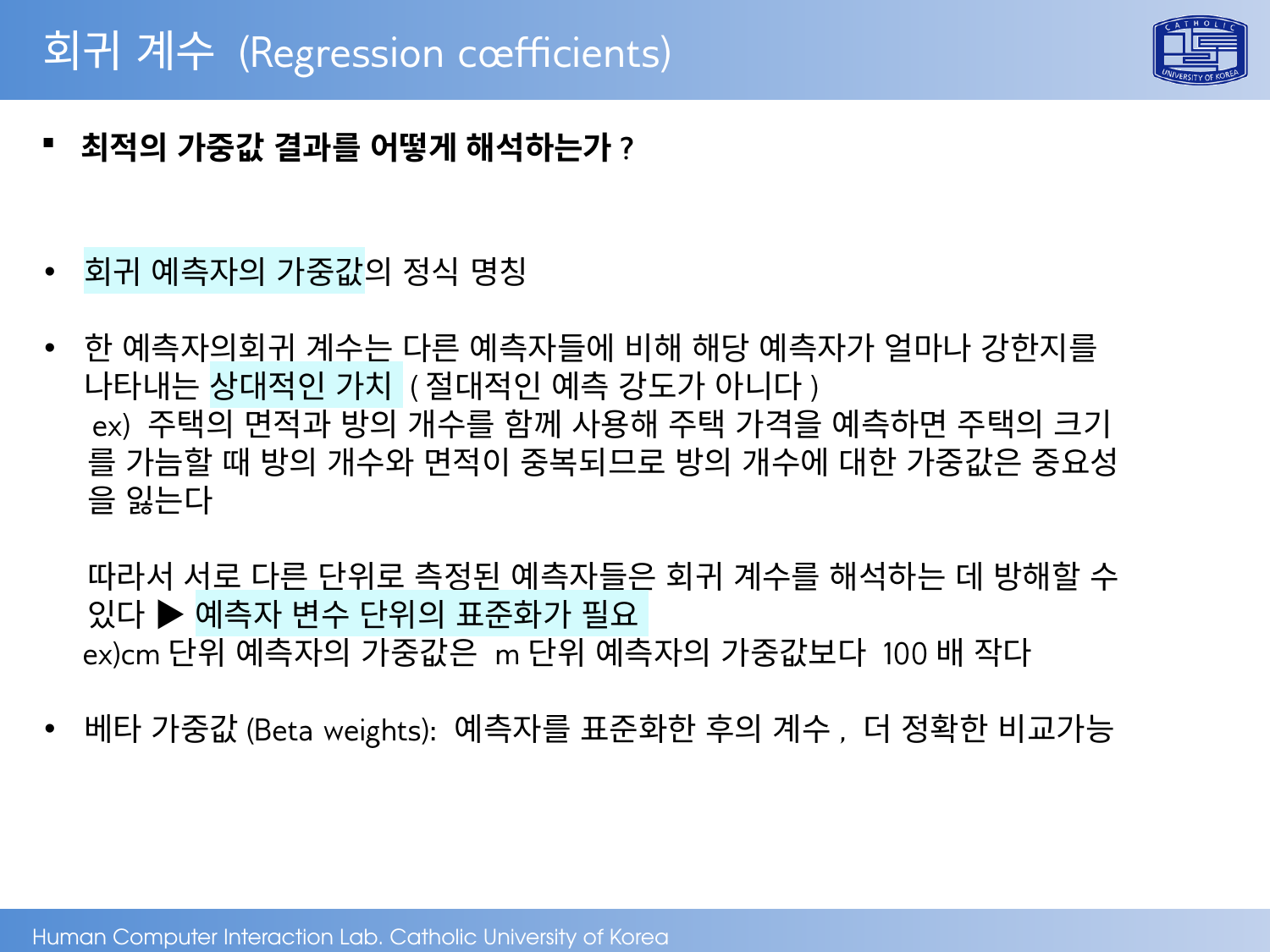

회귀 계수 (Regression coefficients)
최적의 가중값 결과를 어떻게 해석하는가?
회귀 예측자의 가중값의 정식 명칭

한 예측자의회귀 계수는 다른 예측자들에 비해 해당 예측자가 얼마나 강한지를 나타내는 상대적인 가치 (절대적인 예측 강도가 아니다)
     ex) 주택의 면적과 방의 개수를 함께 사용해 주택 가격을 예측하면 주택의 크기
    를 가늠할 때 방의 개수와 면적이 중복되므로 방의 개수에 대한 가중값은 중요성
    을 잃는다

    따라서 서로 다른 단위로 측정된 예측자들은 회귀 계수를 해석하는 데 방해할 수
    있다 ▶ 예측자 변수 단위의 표준화가 필요
    ex)cm단위 예측자의 가중값은 m단위 예측자의 가중값보다 100배 작다

베타 가중값(Beta weights): 예측자를 표준화한 후의 계수, 더 정확한 비교가능